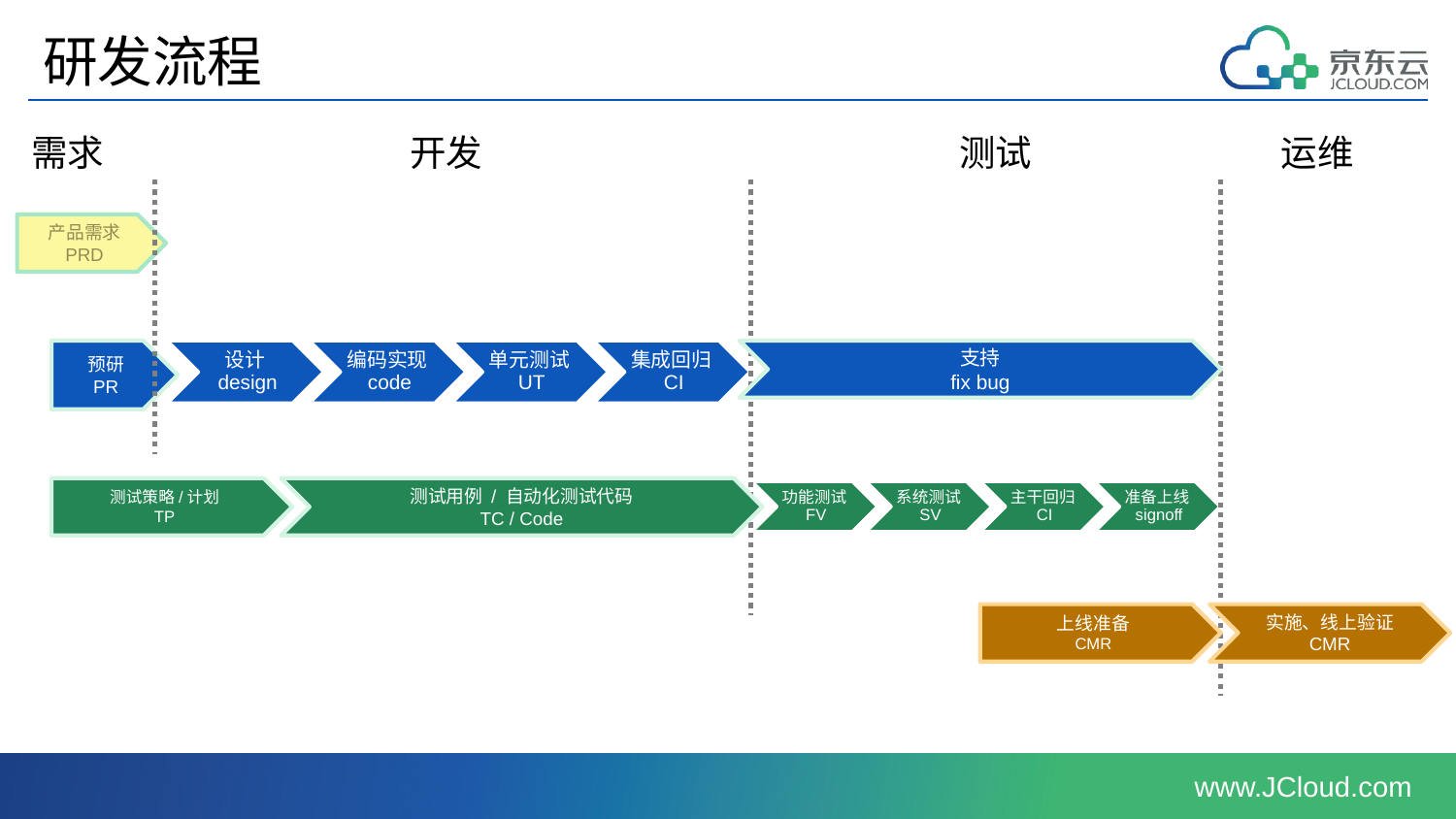

# 研发流程
需求
开发
测试
运维
产品需求
PRD
设计design
编码实现code
单元测试UT
集成回归CI
预研
PR
支持
fix bug
功能测试FV
系统测试SV
主干回归CI
准备上线signoff
测试策略/计划
TP
测试用例 / 自动化测试代码
TC / Code
上线准备
CMR
实施、线上验证
CMR